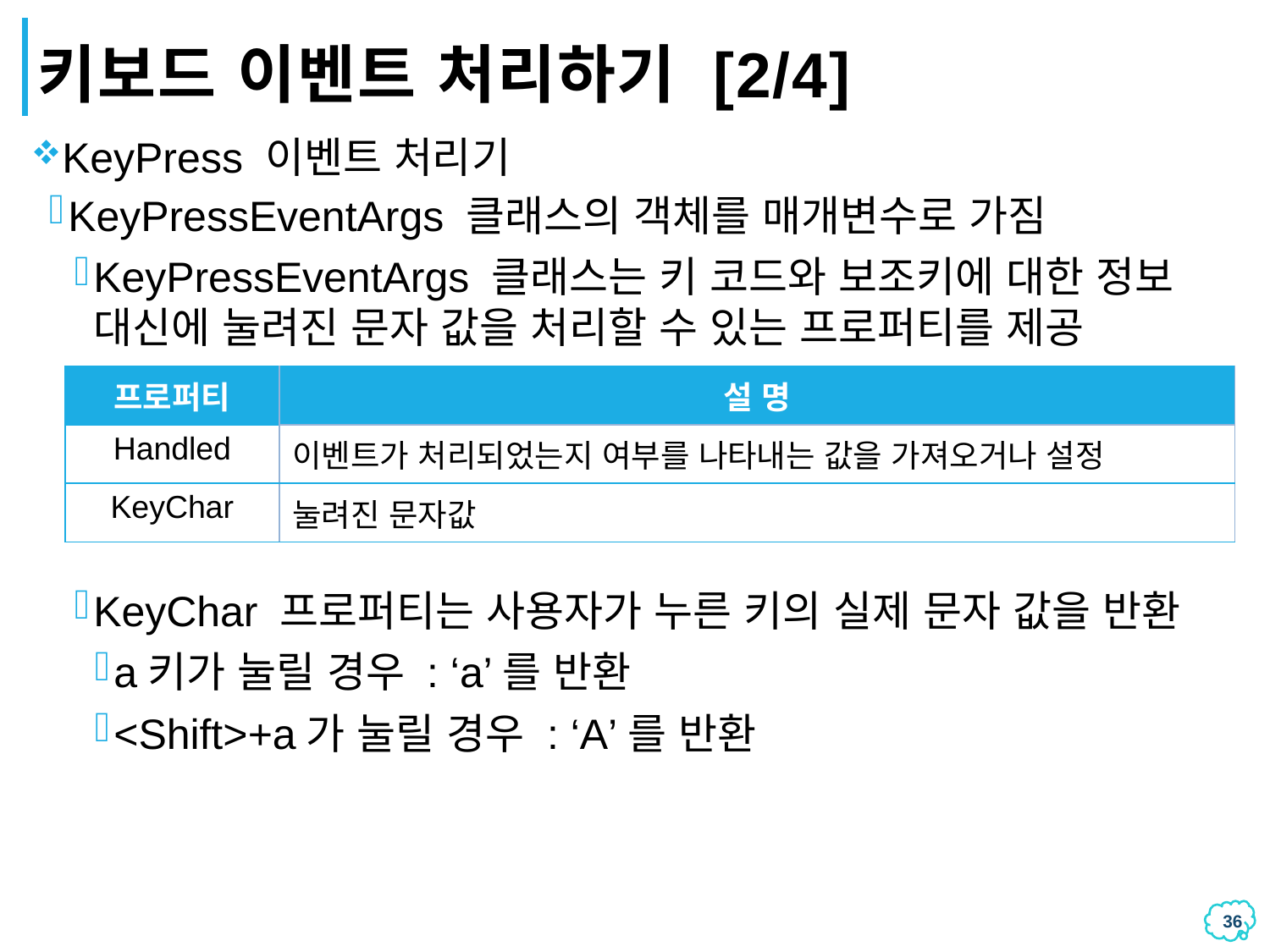

# 키보드 이벤트 처리하기 [2/4]
KeyPress 이벤트 처리기
KeyPressEventArgs 클래스의 객체를 매개변수로 가짐
KeyPressEventArgs 클래스는 키 코드와 보조키에 대한 정보 대신에 눌려진 문자 값을 처리할 수 있는 프로퍼티를 제공

KeyChar 프로퍼티는 사용자가 누른 키의 실제 문자 값을 반환
a키가 눌릴 경우 : ‘a’를 반환
<Shift>+a가 눌릴 경우 : ‘A’를 반환
| 프로퍼티 | 설 명 |
| --- | --- |
| Handled | 이벤트가 처리되었는지 여부를 나타내는 값을 가져오거나 설정 |
| KeyChar | 눌려진 문자값 |
36